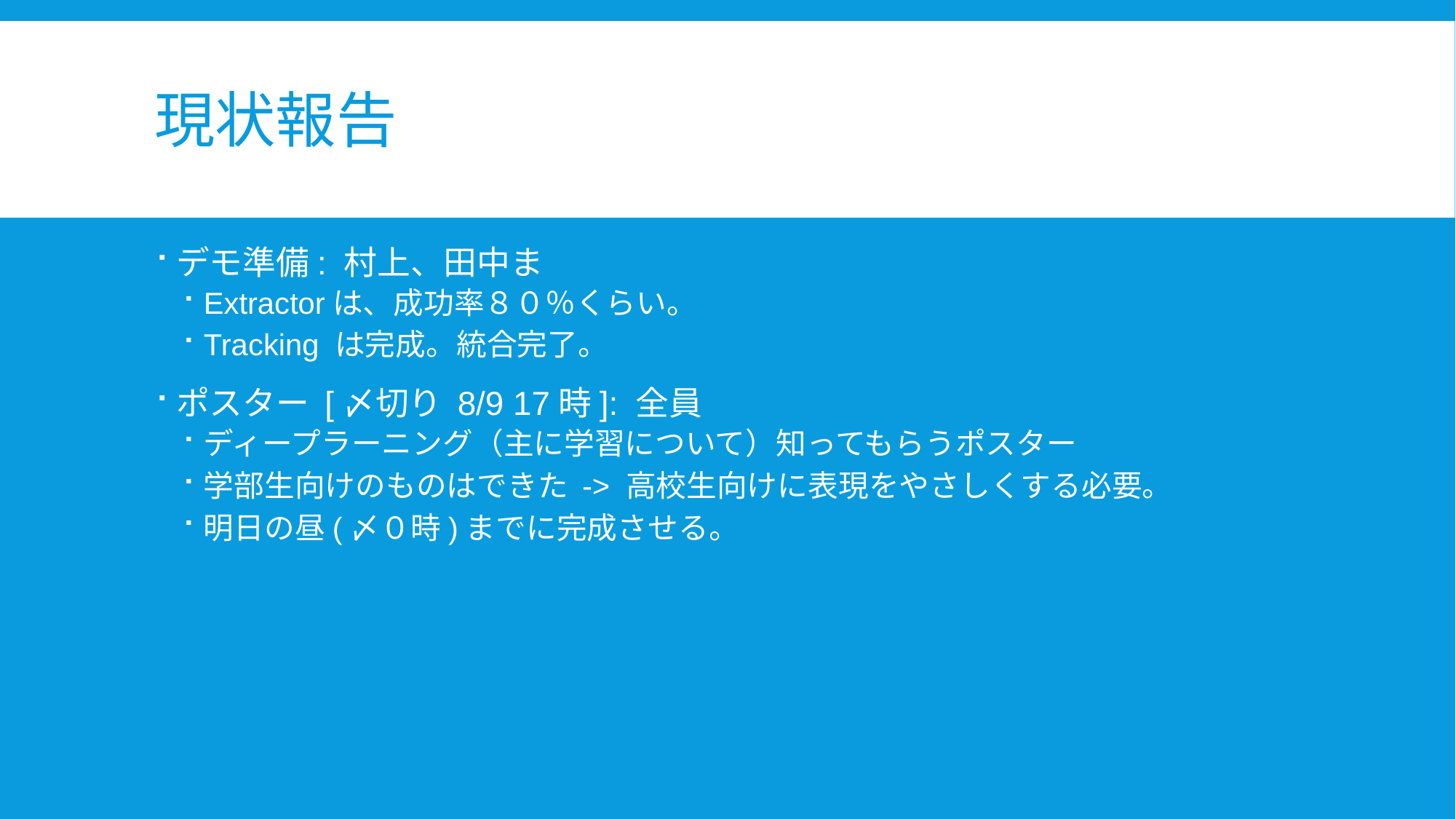

# 現状報告
デモ準備: 村上、田中ま
Extractorは、成功率８０％くらい。
Tracking は完成。統合完了。
ポスター [〆切り 8/9 17時]: 全員
ディープラーニング（主に学習について）知ってもらうポスター
学部生向けのものはできた -> 高校生向けに表現をやさしくする必要。
明日の昼(〆０時)までに完成させる。